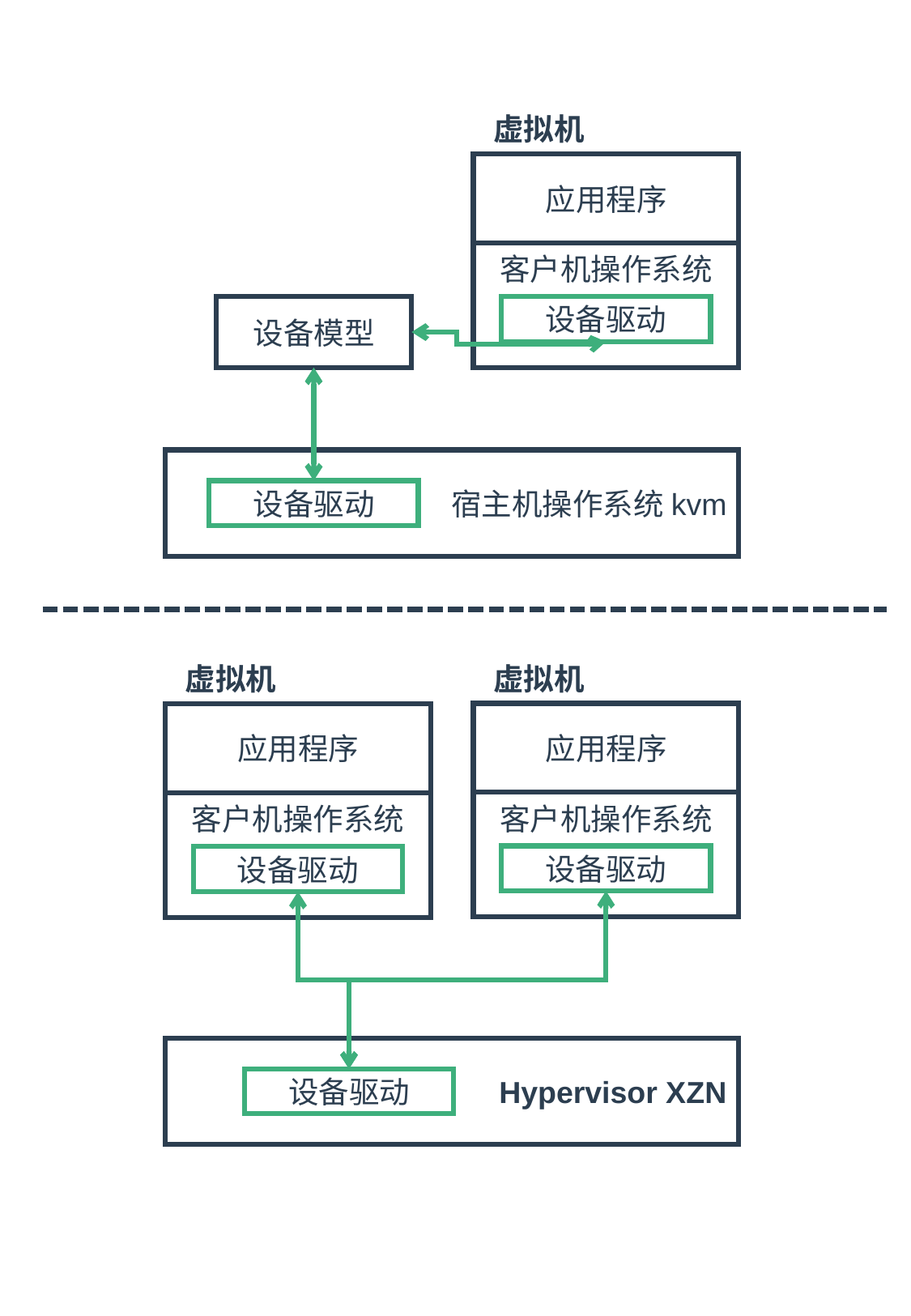

虚拟机
应用程序
客户机操作系统

设备模型
设备驱动
宿主机操作系统kvm
设备驱动
虚拟机
虚拟机
应用程序
应用程序
客户机操作系统

客户机操作系统

设备驱动
设备驱动
Hypervisor XZN
设备驱动